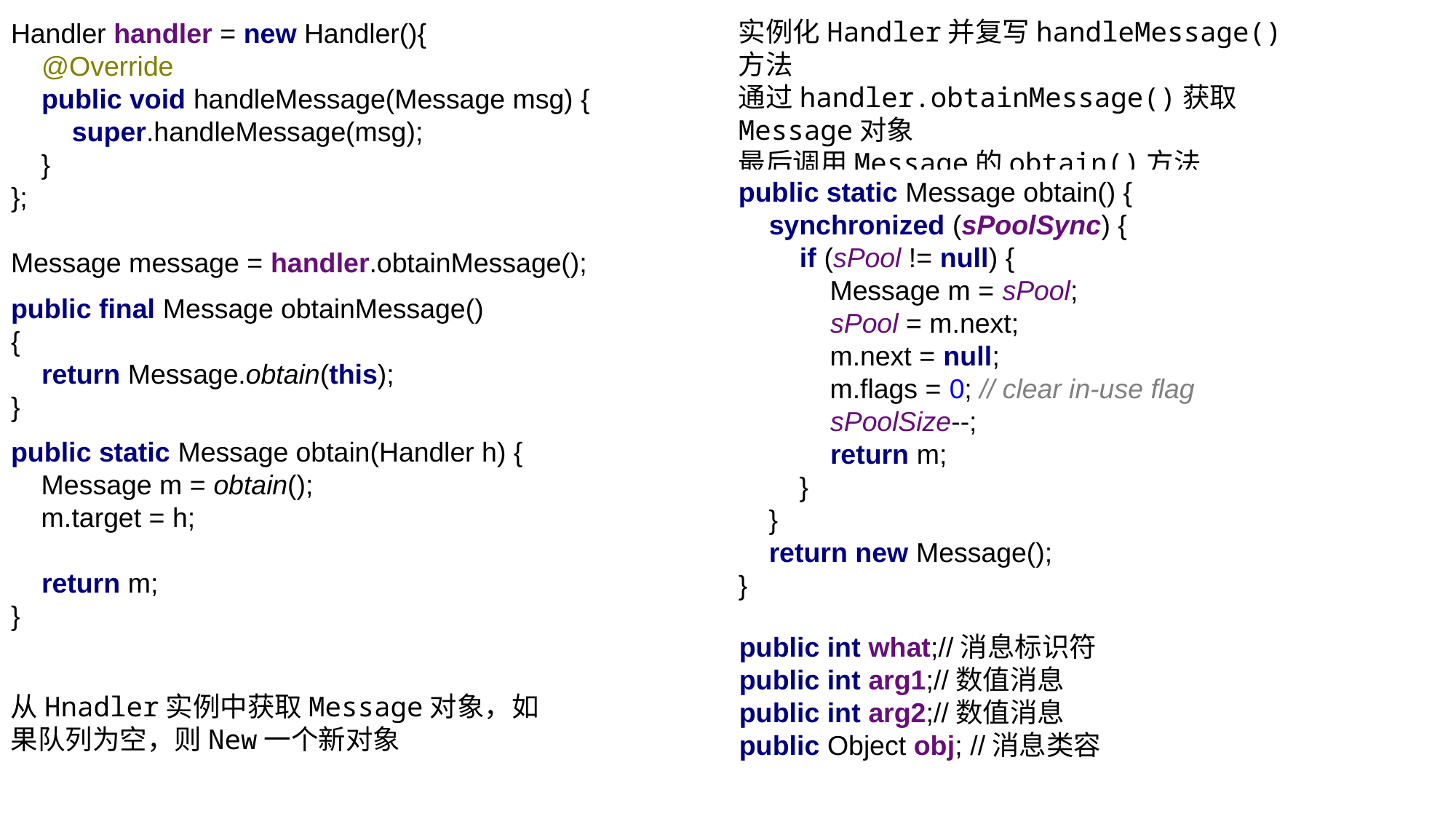

Handler handler = new Handler(){
    @Override
    public void handleMessage(Message msg) {
        super.handleMessage(msg);
    }
};

Message message = handler.obtainMessage();
实例化Handler并复写handleMessage()方法
通过handler.obtainMessage()获取Message对象
最后调用Message的obtain()方法
为什么不直接New Message()?
public static Message obtain() {
    synchronized (sPoolSync) {
        if (sPool != null) {
            Message m = sPool;
            sPool = m.next;
            m.next = null;
            m.flags = 0; // clear in-use flag
            sPoolSize--;
            return m;
        }
    }
    return new Message();
}
public final Message obtainMessage()
{
    return Message.obtain(this);
}

public static Message obtain(Handler h) {
    Message m = obtain();
    m.target = h;
    return m;
}
public int what;//消息标识符
public int arg1;//数值消息
public int arg2;//数值消息
public Object obj; //消息类容
从Hnadler实例中获取Message对象，如果队列为空，则New一个新对象